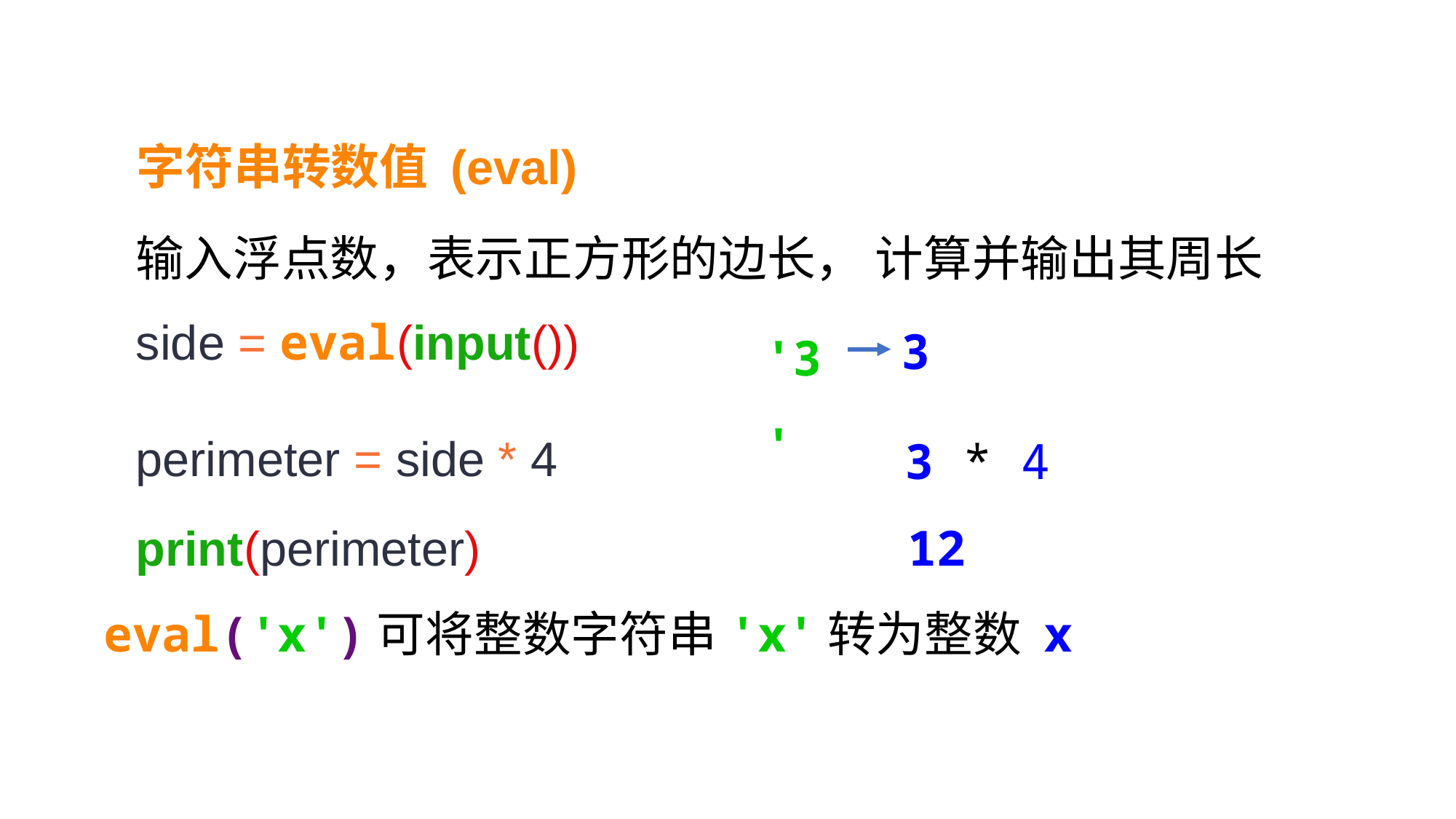

字符串转数值 (eval)
输入浮点数，表示正方形的边长， 计算并输出其周长
'3'
side = eval(input())
3
perimeter = side * 4
 3 * 4
 12
print(perimeter)
eval('x')可将整数字符串'x'转为整数 x